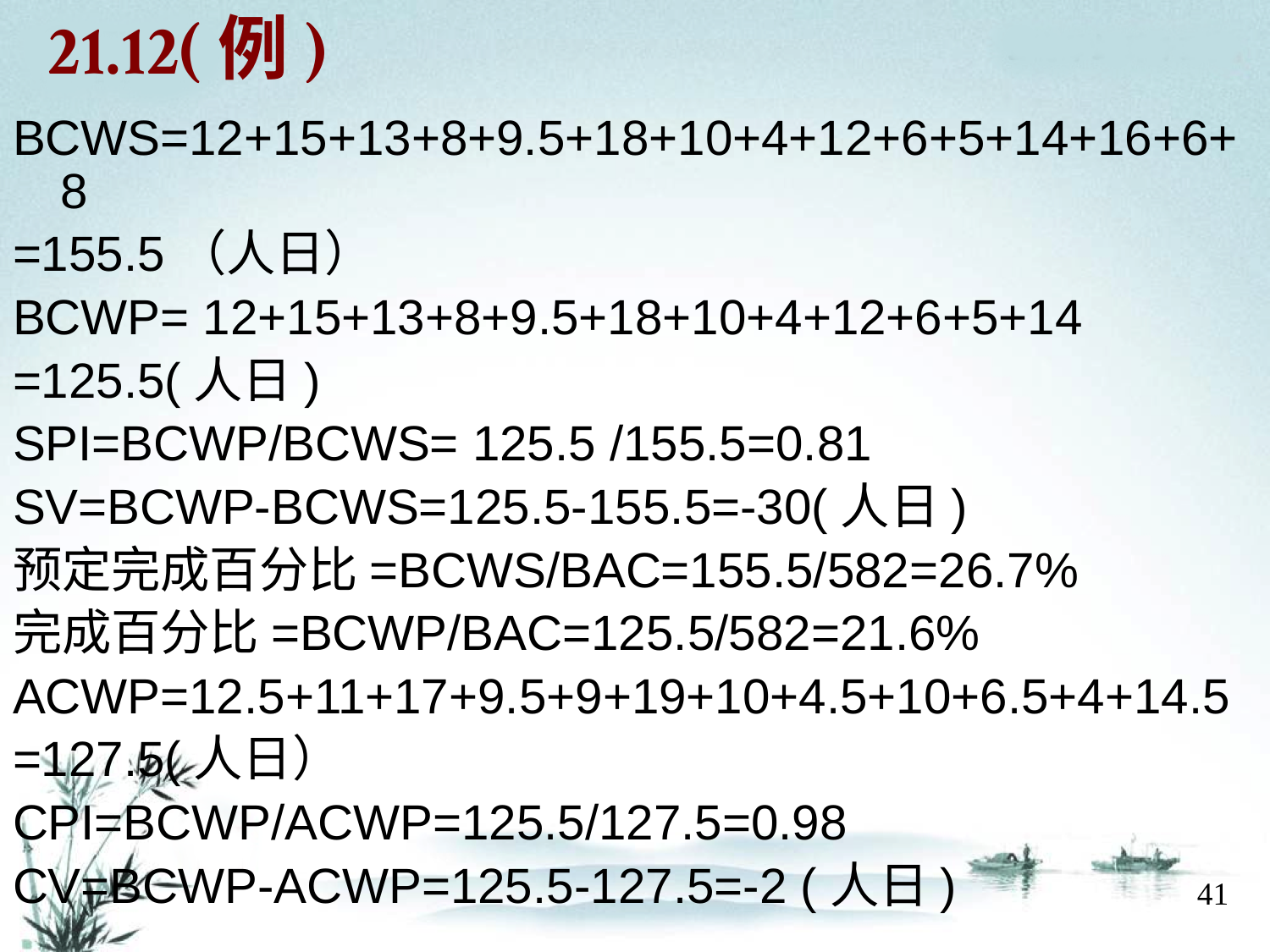

# 21.12(例)
BCWS=12+15+13+8+9.5+18+10+4+12+6+5+14+16+6+8
=155.5（人日）
BCWP= 12+15+13+8+9.5+18+10+4+12+6+5+14
=125.5(人日)
SPI=BCWP/BCWS= 125.5 /155.5=0.81
SV=BCWP-BCWS=125.5-155.5=-30(人日)
预定完成百分比=BCWS/BAC=155.5/582=26.7%
完成百分比=BCWP/BAC=125.5/582=21.6%
ACWP=12.5+11+17+9.5+9+19+10+4.5+10+6.5+4+14.5
=127.5(人日）
CPI=BCWP/ACWP=125.5/127.5=0.98
CV=BCWP-ACWP=125.5-127.5=-2 (人日)
41